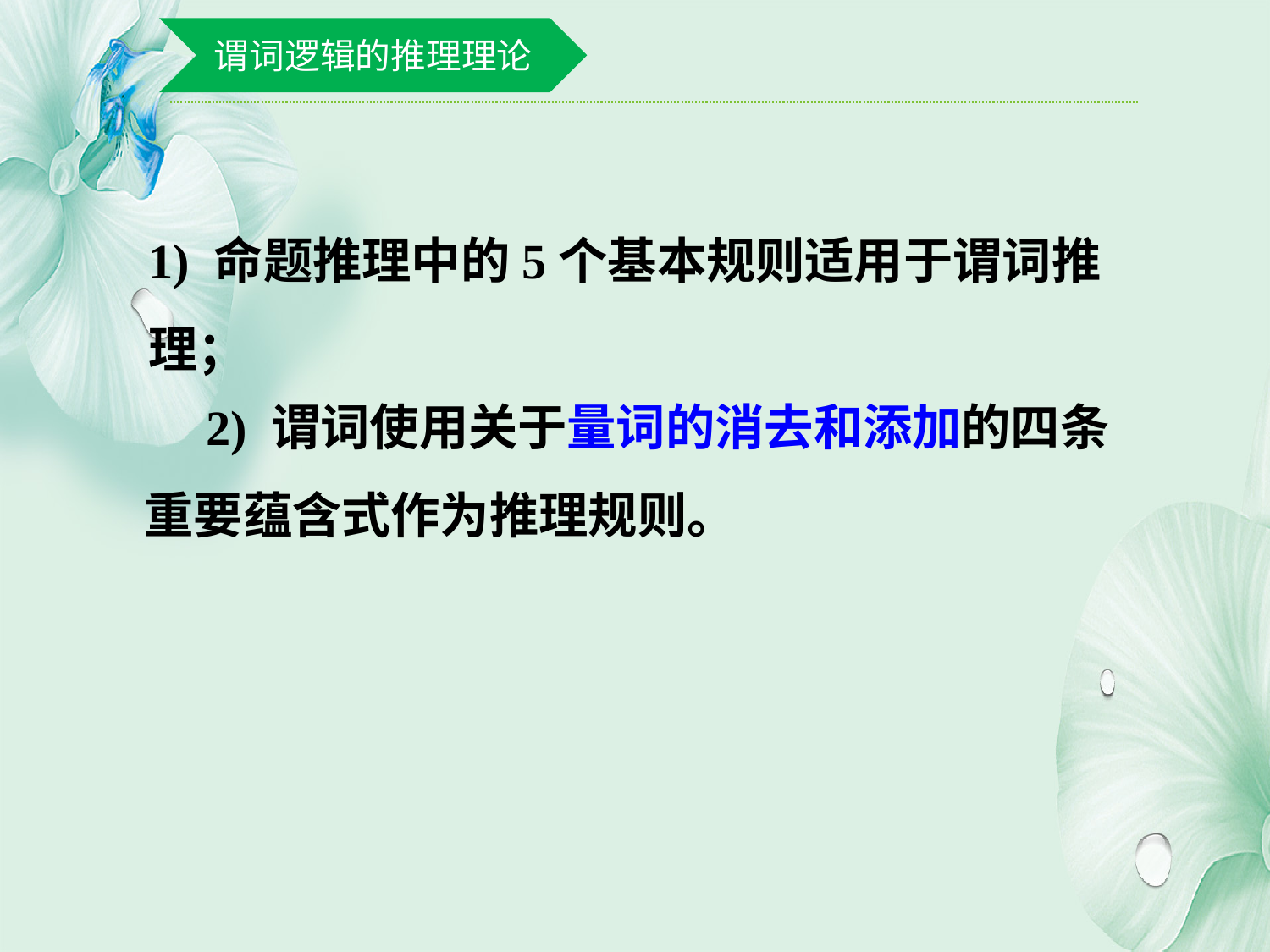

谓词逻辑的推理理论
1) 命题推理中的5个基本规则适用于谓词推理；
     2) 谓词使用关于量词的消去和添加的四条
重要蕴含式作为推理规则。